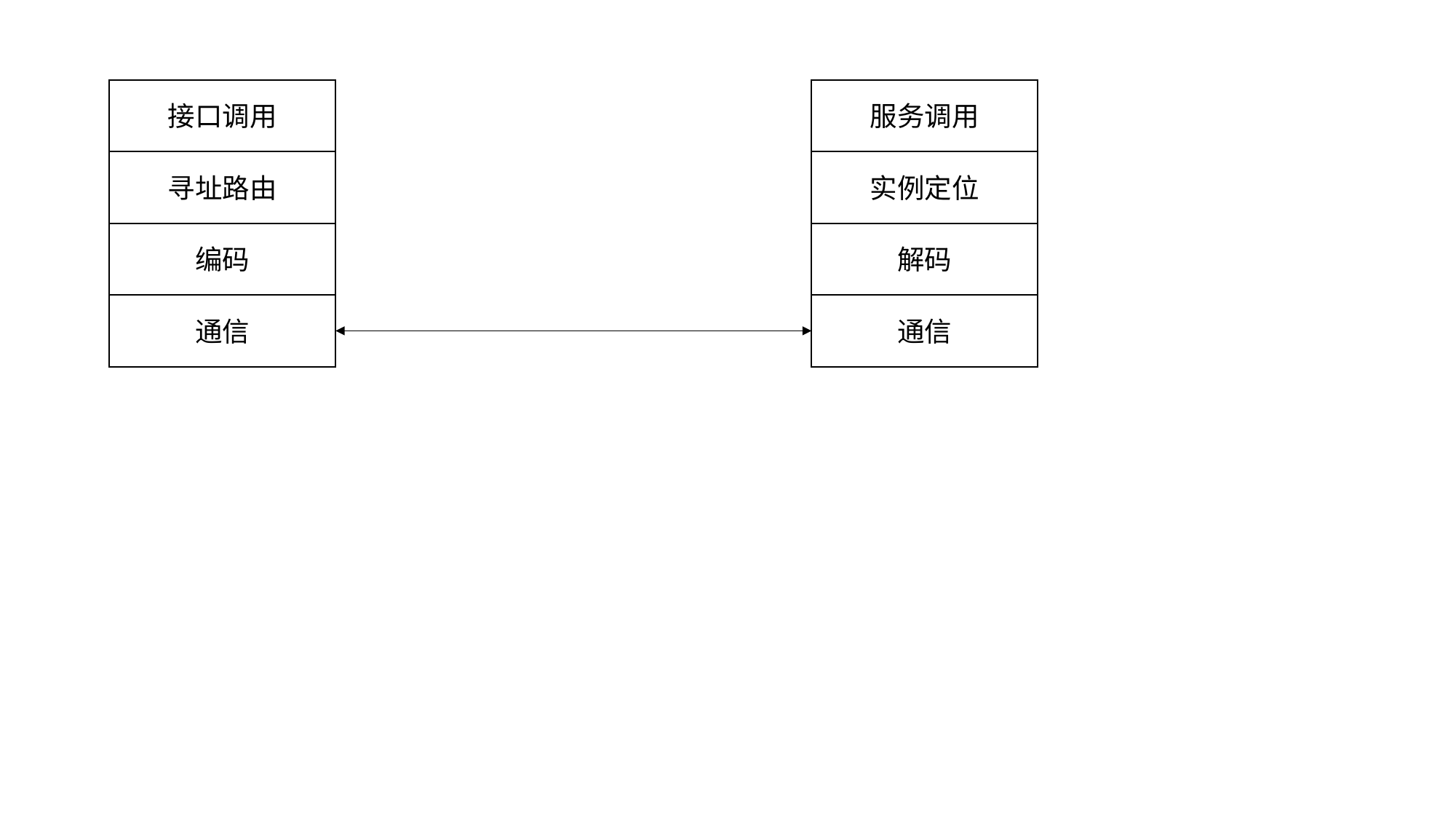

接口调用
服务调用
寻址路由
实例定位
编码
解码
通信
通信